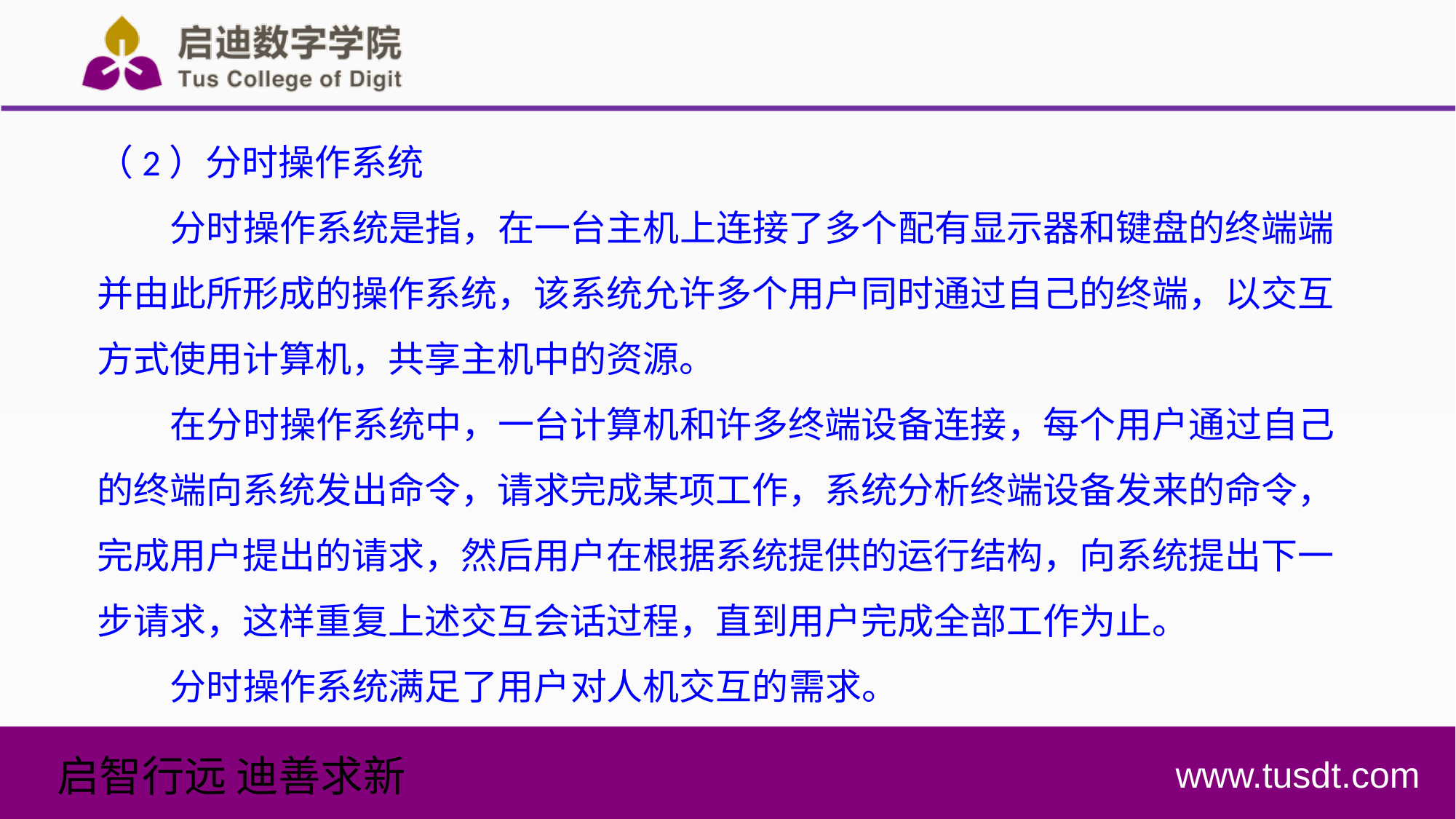

（2）分时操作系统
分时操作系统是指，在一台主机上连接了多个配有显示器和键盘的终端端并由此所形成的操作系统，该系统允许多个用户同时通过自己的终端，以交互方式使用计算机，共享主机中的资源。
在分时操作系统中，一台计算机和许多终端设备连接，每个用户通过自己的终端向系统发出命令，请求完成某项工作，系统分析终端设备发来的命令，完成用户提出的请求，然后用户在根据系统提供的运行结构，向系统提出下一步请求，这样重复上述交互会话过程，直到用户完成全部工作为止。
分时操作系统满足了用户对人机交互的需求。